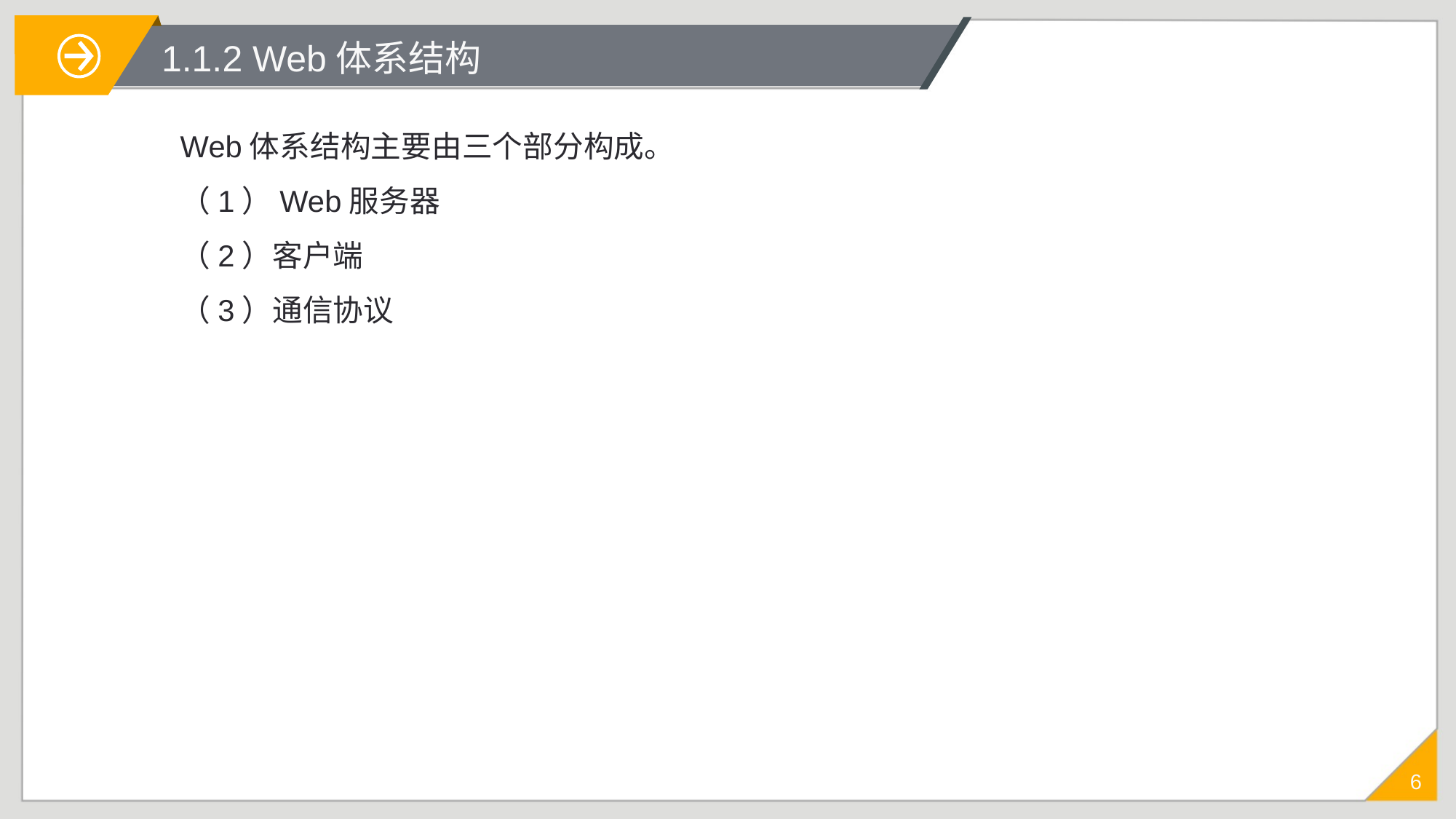

# 1.1.2 Web体系结构
Web体系结构主要由三个部分构成。
（1）Web服务器
（2）客户端
（3）通信协议